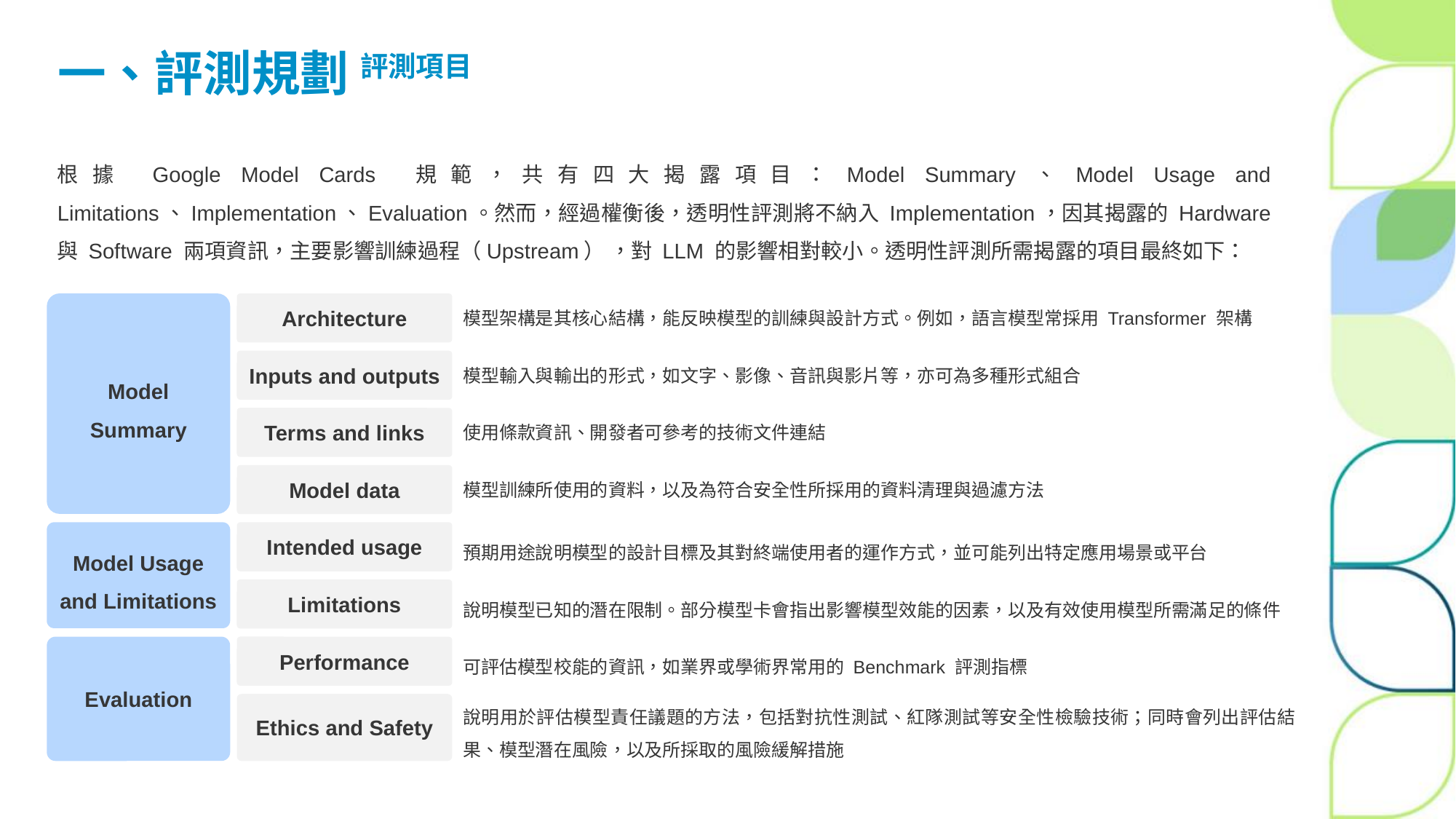

一、評測規劃 評測項目
根據 Google Model Cards 規範，共有四大揭露項目：Model Summary、Model Usage and Limitations、Implementation、Evaluation。然而，經過權衡後，透明性評測將不納入 Implementation，因其揭露的 Hardware 與 Software 兩項資訊，主要影響訓練過程（Upstream） ，對 LLM 的影響相對較小。透明性評測所需揭露的項目最終如下：
Model Summary
Architecture
模型架構是其核心結構，能反映模型的訓練與設計方式。例如，語言模型常採用 Transformer 架構
Inputs and outputs
模型輸入與輸出的形式，如文字、影像、音訊與影片等，亦可為多種形式組合
Terms and links
使用條款資訊、開發者可參考的技術文件連結
Model data
模型訓練所使用的資料，以及為符合安全性所採用的資料清理與過濾方法
Model Usage and Limitations
Intended usage
預期用途說明模型的設計目標及其對終端使用者的運作方式，並可能列出特定應用場景或平台
Limitations
說明模型已知的潛在限制。部分模型卡會指出影響模型效能的因素，以及有效使用模型所需滿足的條件
Evaluation
Performance
可評估模型校能的資訊，如業界或學術界常用的 Benchmark 評測指標
Ethics and Safety
說明用於評估模型責任議題的方法，包括對抗性測試、紅隊測試等安全性檢驗技術；同時會列出評估結果、模型潛在風險，以及所採取的風險緩解措施